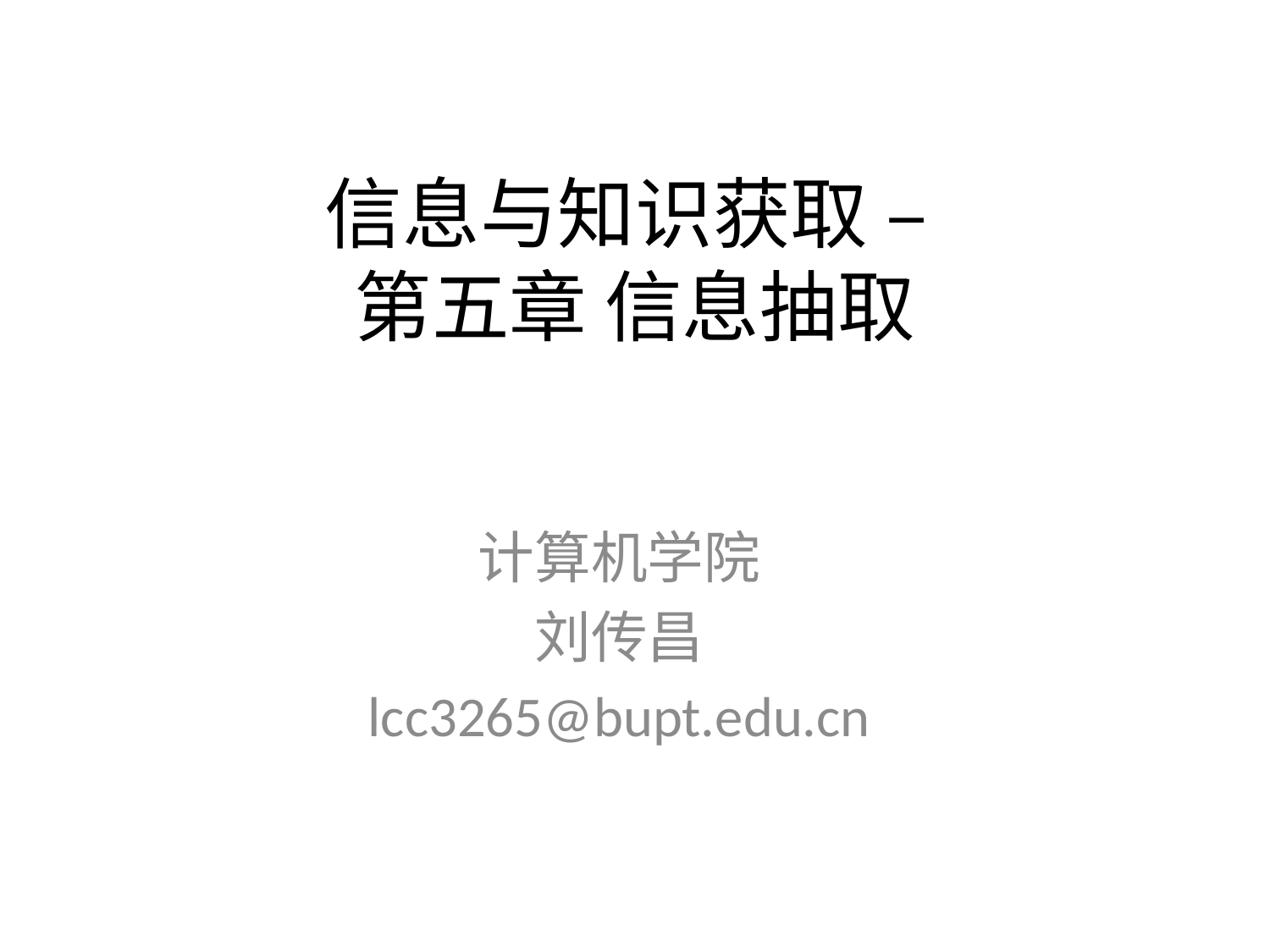

# 信息与知识获取 – 第五章 信息抽取
计算机学院
刘传昌
lcc3265@bupt.edu.cn